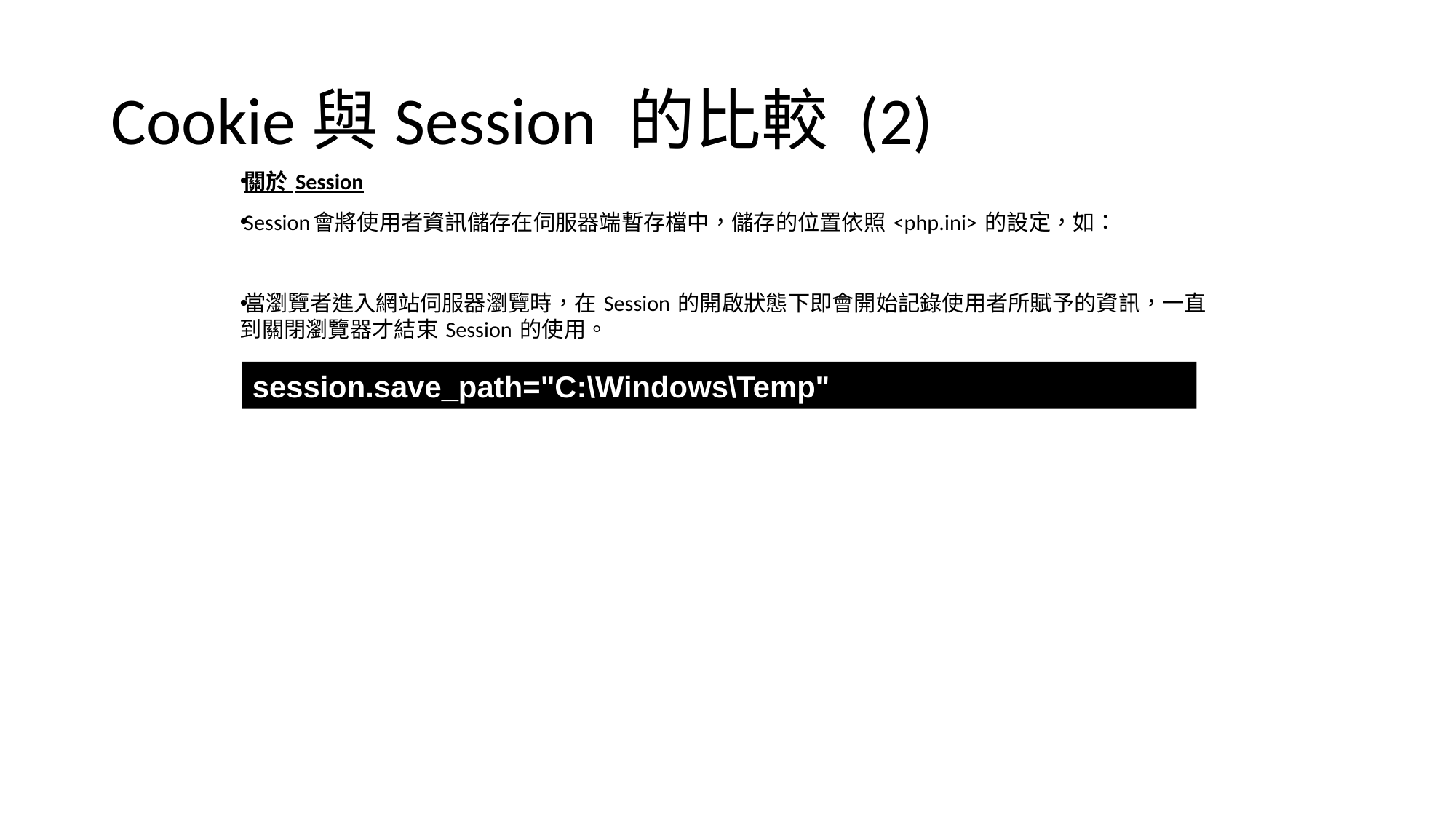

# Cookie與Session 的比較 (2)
關於 Session
Session會將使用者資訊儲存在伺服器端暫存檔中，儲存的位置依照 <php.ini> 的設定，如：

當瀏覽者進入網站伺服器瀏覽時，在 Session 的開啟狀態下即會開始記錄使用者所賦予的資訊，一直到關閉瀏覽器才結束 Session 的使用。

session.save_path="C:\Windows\Temp"